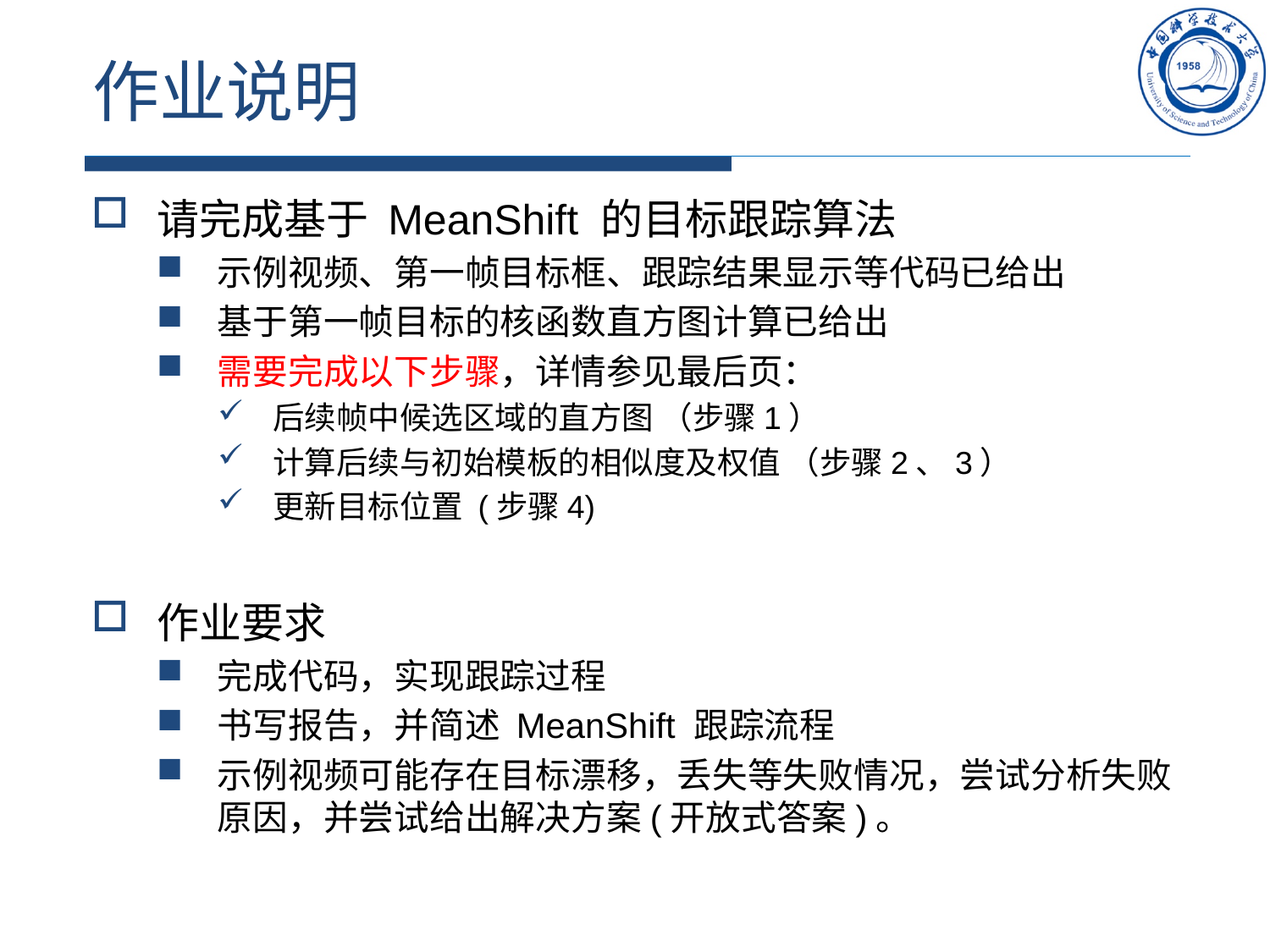

# 作业说明
请完成基于 MeanShift 的目标跟踪算法
示例视频、第一帧目标框、跟踪结果显示等代码已给出
基于第一帧目标的核函数直方图计算已给出
需要完成以下步骤，详情参见最后页：
后续帧中候选区域的直方图 （步骤1）
计算后续与初始模板的相似度及权值 （步骤2、3）
更新目标位置 (步骤4)

作业要求
完成代码，实现跟踪过程
书写报告，并简述 MeanShift 跟踪流程
示例视频可能存在目标漂移，丢失等失败情况，尝试分析失败原因，并尝试给出解决方案(开放式答案)。